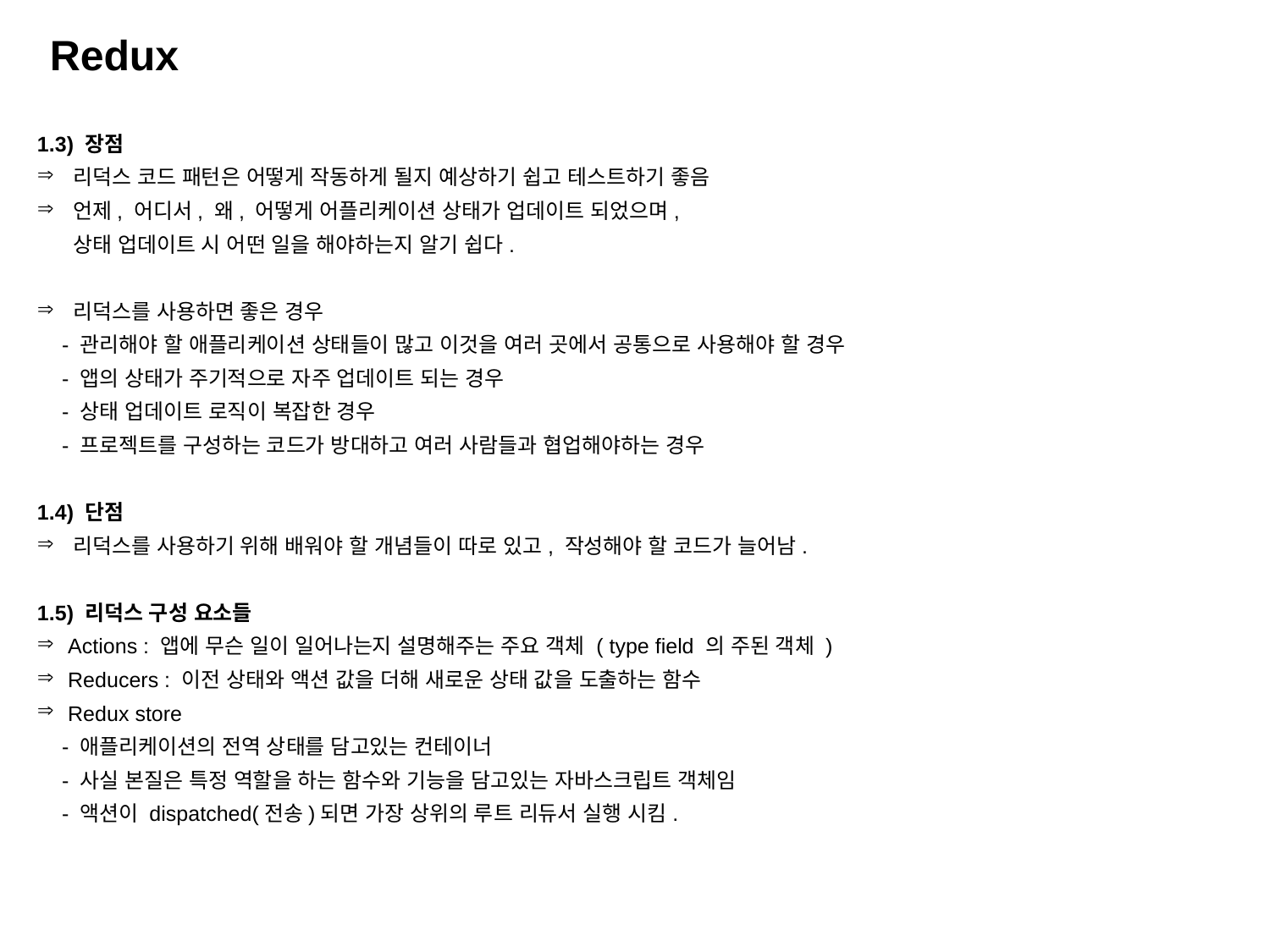

# Redux
1.3) 장점
 리덕스 코드 패턴은 어떻게 작동하게 될지 예상하기 쉽고 테스트하기 좋음
 언제, 어디서, 왜, 어떻게 어플리케이션 상태가 업데이트 되었으며,
 상태 업데이트 시 어떤 일을 해야하는지 알기 쉽다.
 리덕스를 사용하면 좋은 경우
- 관리해야 할 애플리케이션 상태들이 많고 이것을 여러 곳에서 공통으로 사용해야 할 경우
- 앱의 상태가 주기적으로 자주 업데이트 되는 경우
- 상태 업데이트 로직이 복잡한 경우
- 프로젝트를 구성하는 코드가 방대하고 여러 사람들과 협업해야하는 경우

​1.4) 단점
 리덕스를 사용하기 위해 배워야 할 개념들이 따로 있고, 작성해야 할 코드가 늘어남.

1.5) 리덕스 구성 요소들
 Actions : 앱에 무슨 일이 일어나는지 설명해주는 주요 객체 ( type field 의 주된 객체 )
 Reducers : 이전 상태와 액션 값을 더해 새로운 상태 값을 도출하는 함수
 Redux store
- 애플리케이션의 전역 상태를 담고있는 컨테이너
- 사실 본질은 특정 역할을 하는 함수와 기능을 담고있는 자바스크립트 객체임
- 액션이 dispatched(전송)되면 가장 상위의 루트 리듀서 실행 시킴.